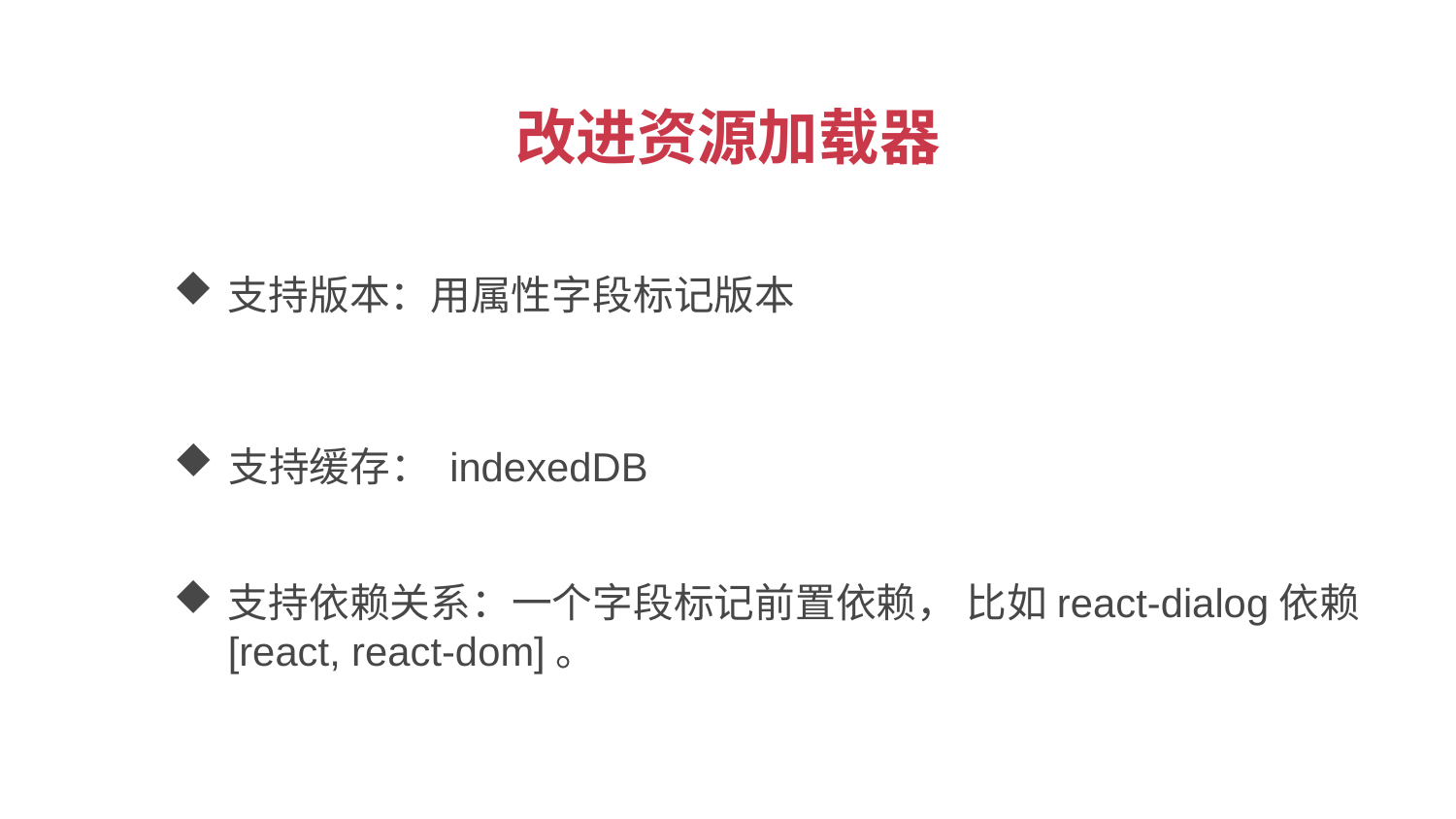

改进资源加载器
支持版本：用属性字段标记版本
支持缓存： indexedDB
支持依赖关系：一个字段标记前置依赖， 比如react-dialog依赖[react, react-dom]。